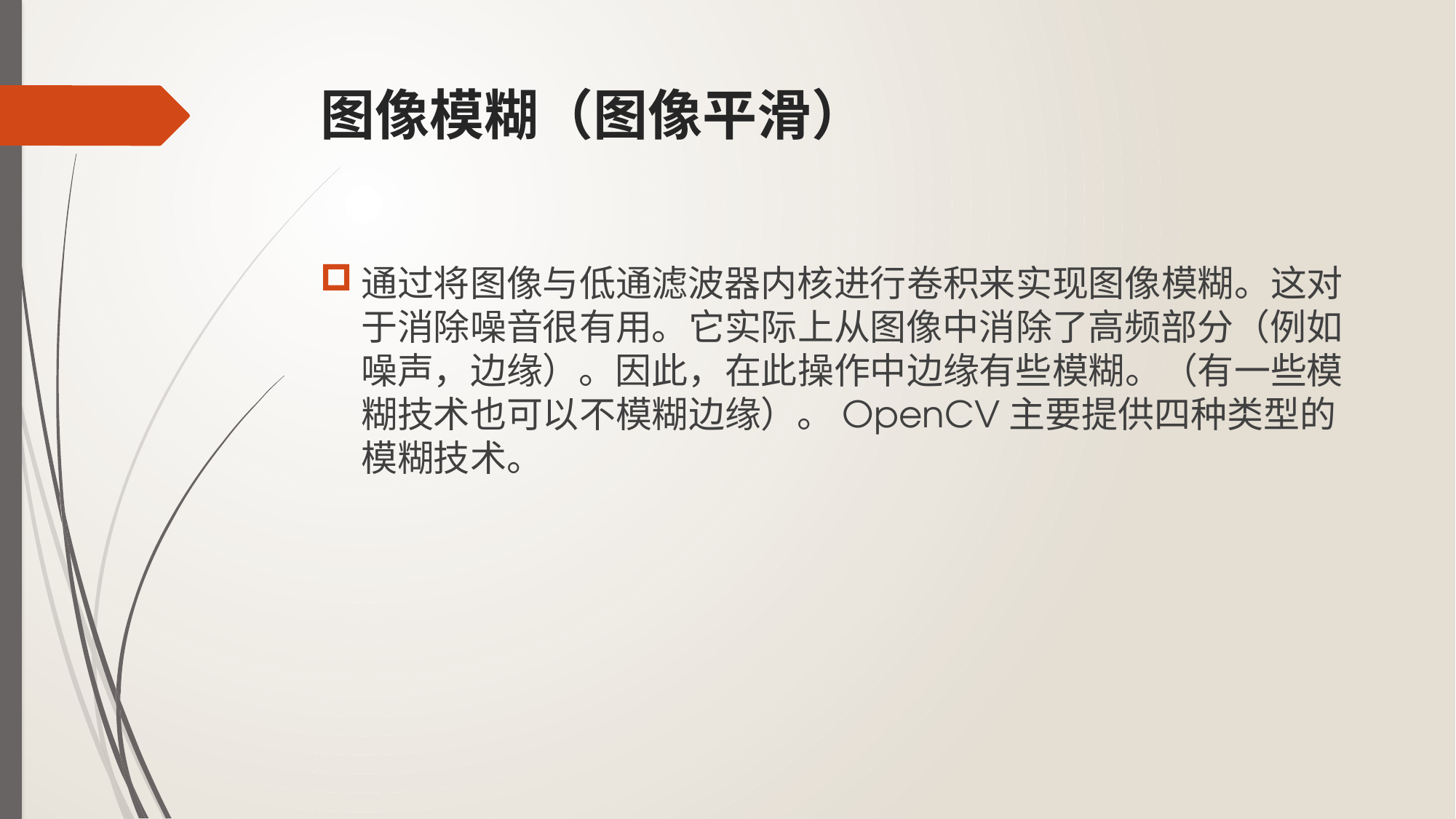

# 图像模糊（图像平滑）
通过将图像与低通滤波器内核进行卷积来实现图像模糊。这对于消除噪音很有用。它实际上从图像中消除了高频部分（例如噪声，边缘）。因此，在此操作中边缘有些模糊。（有一些模糊技术也可以不模糊边缘）。OpenCV主要提供四种类型的模糊技术。